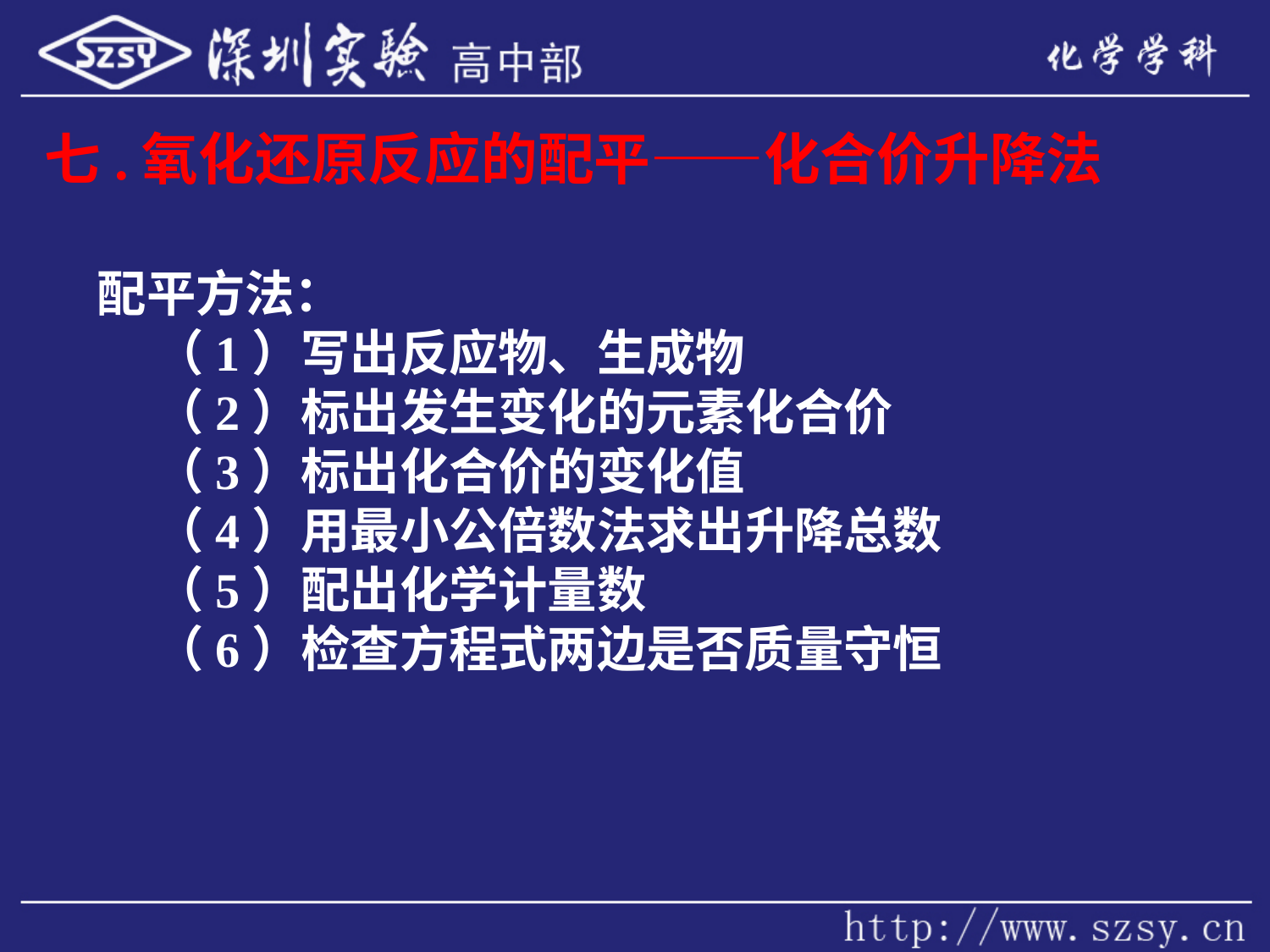

七.氧化还原反应的配平——化合价升降法
配平方法：
    （1）写出反应物、生成物
    （2）标出发生变化的元素化合价
    （3）标出化合价的变化值
    （4）用最小公倍数法求出升降总数
    （5）配出化学计量数
    （6）检查方程式两边是否质量守恒